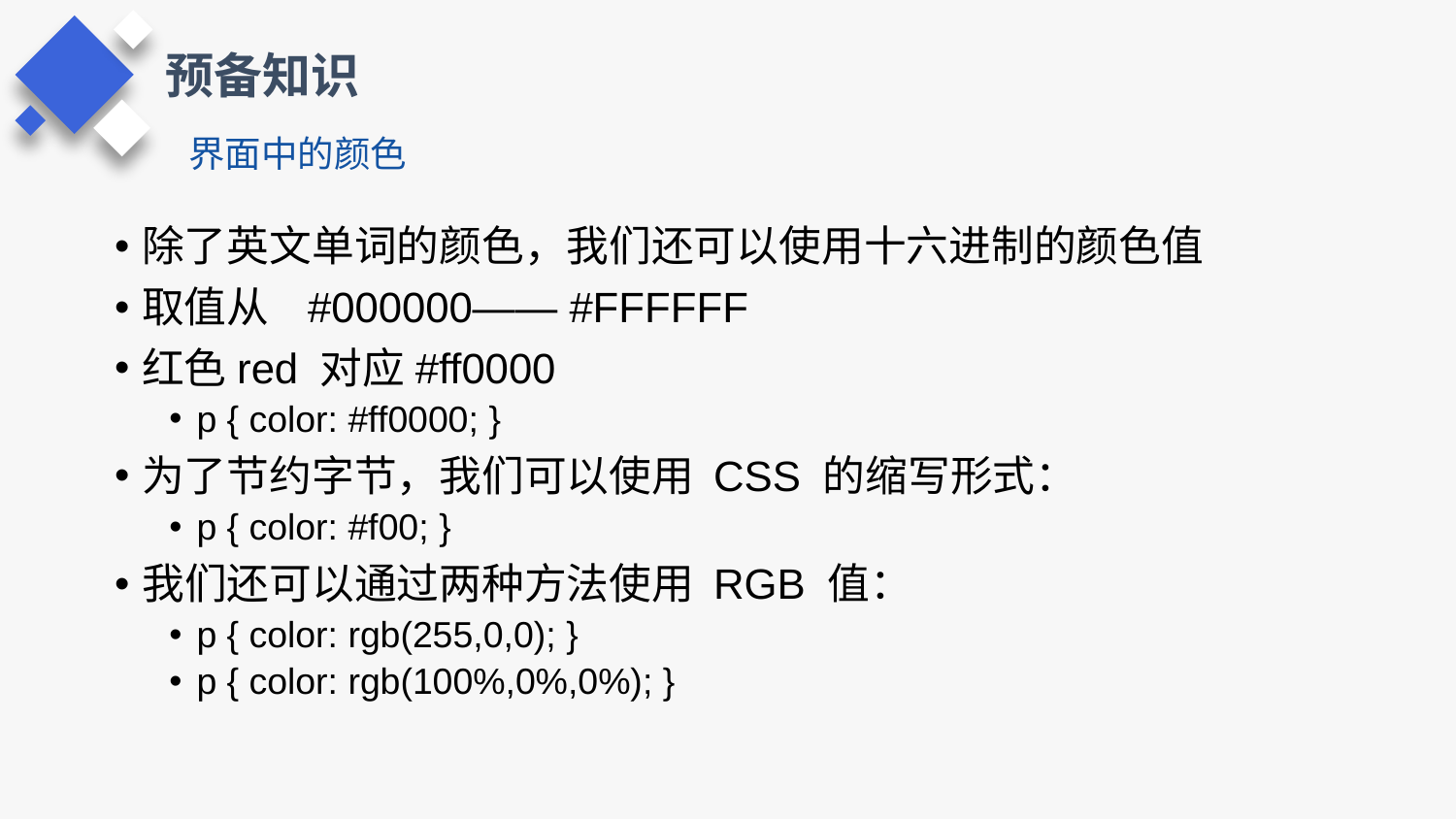

预备知识

# 界面中的颜色
除了英文单词的颜色，我们还可以使用十六进制的颜色值
取值从   #000000—— #FFFFFF
红色red 对应#ff0000
p { color: #ff0000; }
为了节约字节，我们可以使用 CSS 的缩写形式：
p { color: #f00; }
我们还可以通过两种方法使用 RGB 值：
p { color: rgb(255,0,0); }
p { color: rgb(100%,0%,0%); }